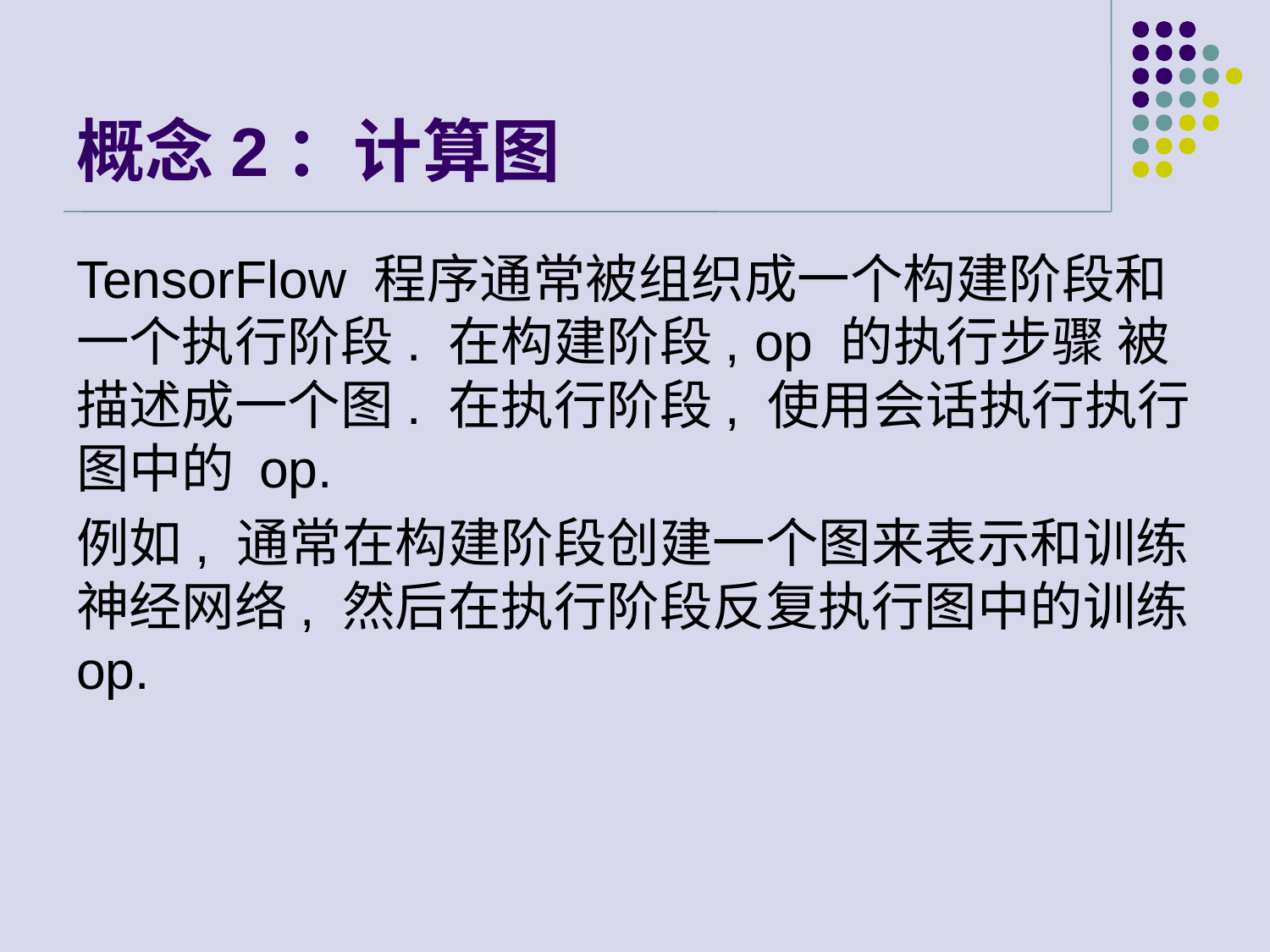

# 概念2：计算图
TensorFlow 程序通常被组织成一个构建阶段和一个执行阶段. 在构建阶段, op 的执行步骤 被描述成一个图. 在执行阶段, 使用会话执行执行图中的 op.
例如, 通常在构建阶段创建一个图来表示和训练神经网络, 然后在执行阶段反复执行图中的训练 op.